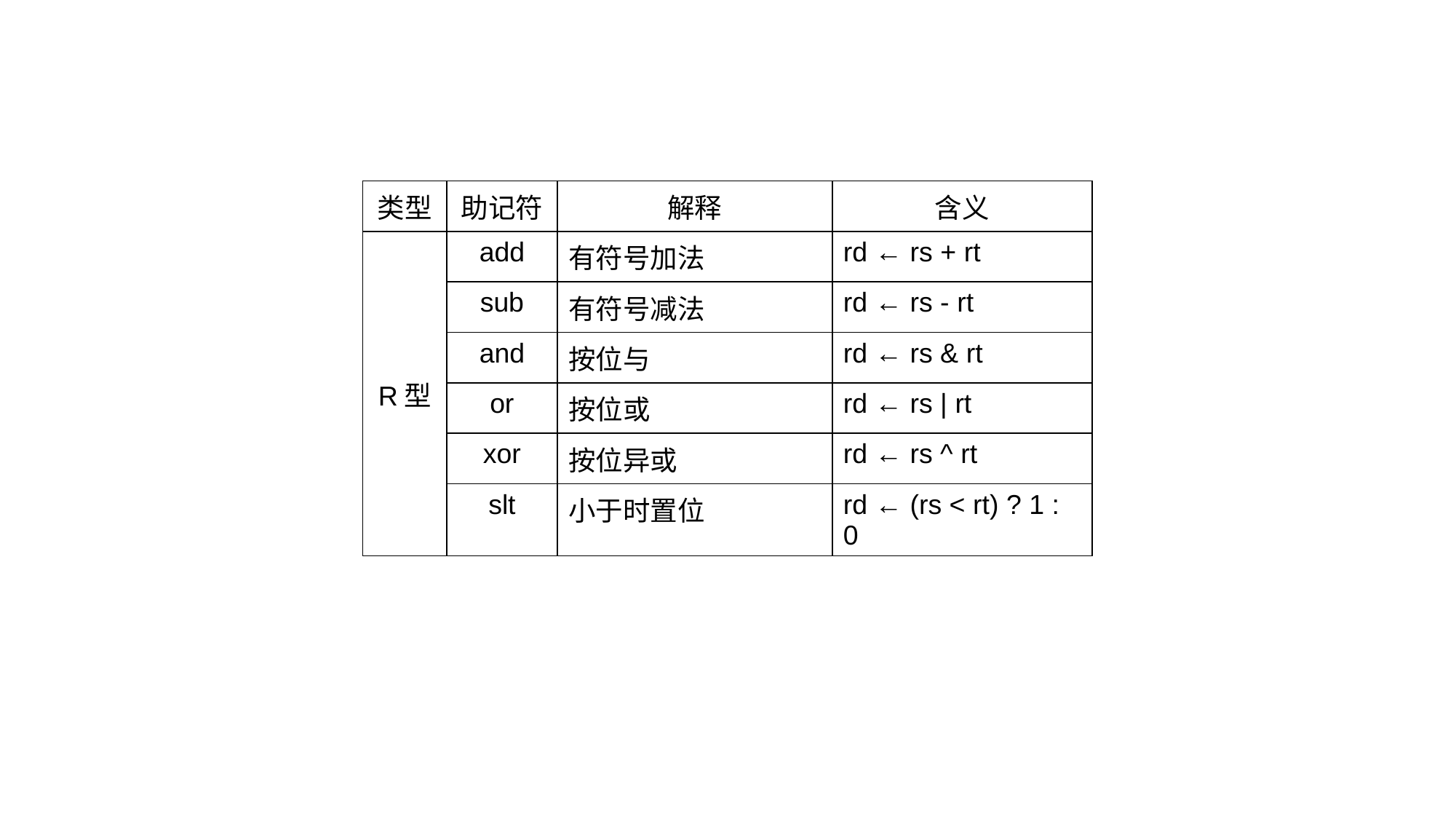

| 类型 | 助记符 | 解释 | 含义 |
| --- | --- | --- | --- |
| R型 | add | 有符号加法 | rd ← rs + rt |
|  | sub | 有符号减法 | rd ← rs - rt |
|  | and | 按位与 | rd ← rs & rt |
|  | or | 按位或 | rd ← rs | rt |
|  | xor | 按位异或 | rd ← rs ^ rt |
|  | slt | 小于时置位 | rd ← (rs < rt) ? 1 : 0 |